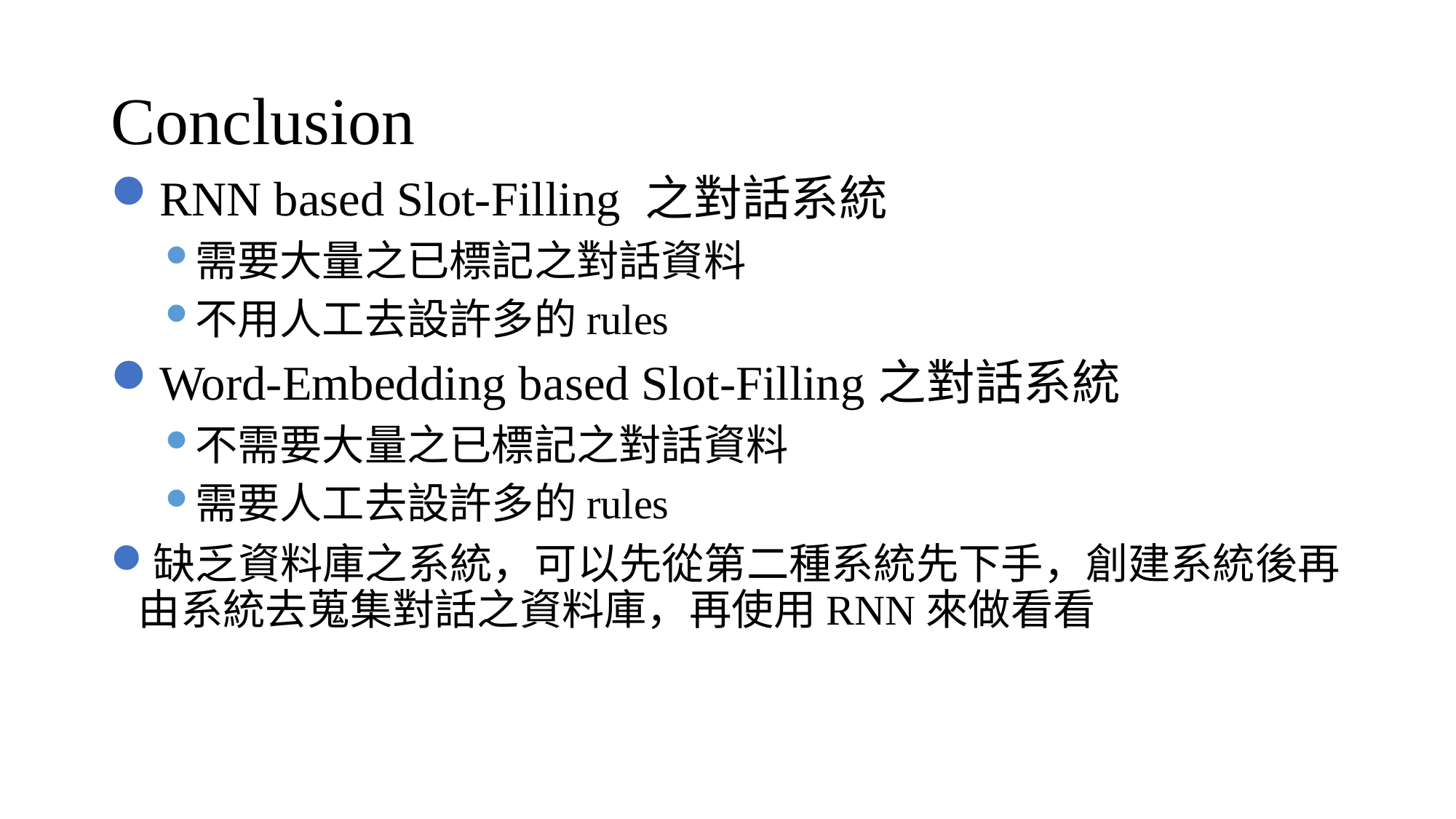

# Conclusion
RNN based Slot-Filling 之對話系統
需要大量之已標記之對話資料
不用人工去設許多的rules
Word-Embedding based Slot-Filling之對話系統
不需要大量之已標記之對話資料
需要人工去設許多的rules
缺乏資料庫之系統，可以先從第二種系統先下手，創建系統後再由系統去蒐集對話之資料庫，再使用RNN來做看看